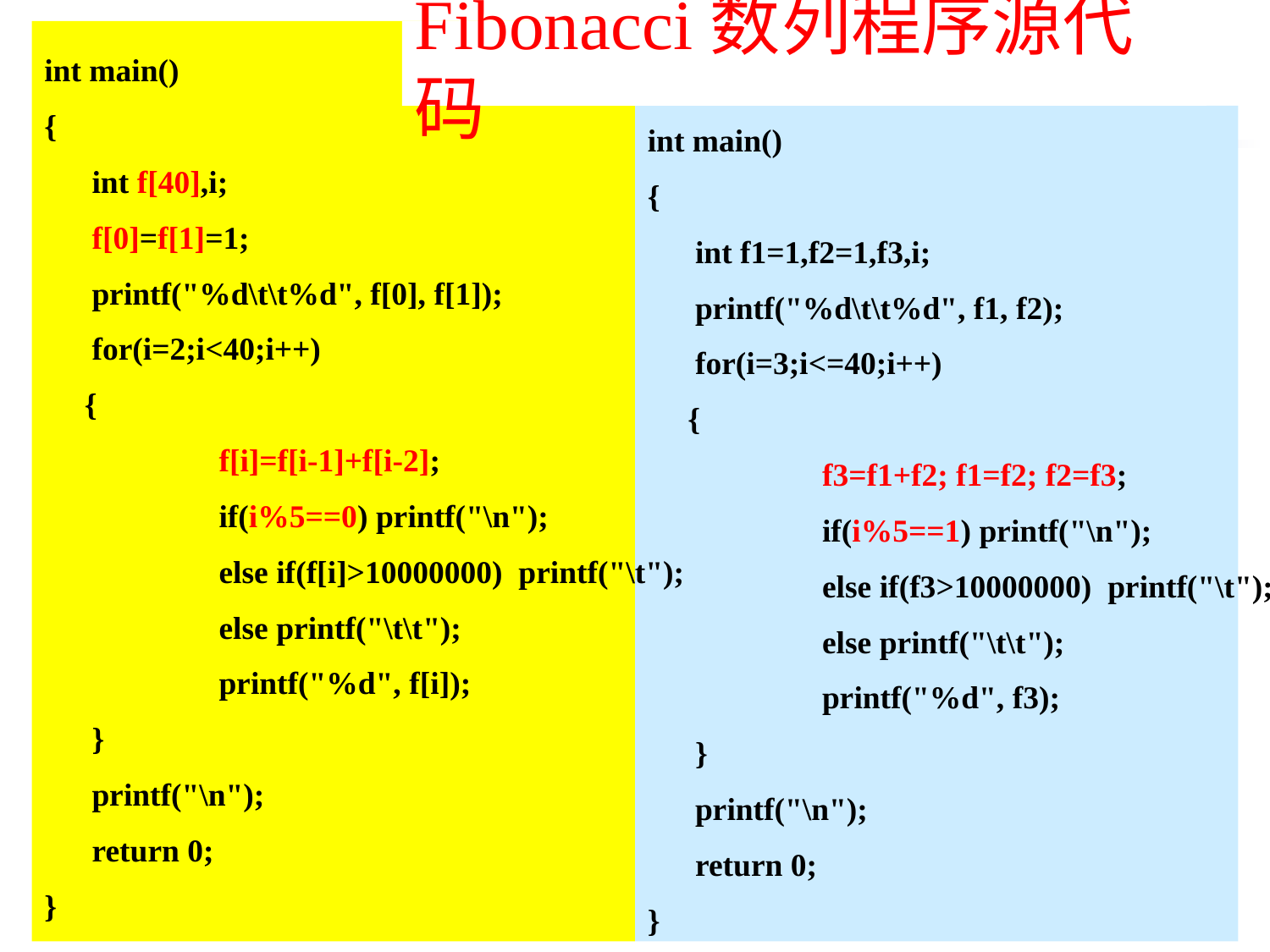

int main()
{
  	int f[40],i;
	f[0]=f[1]=1;
  	printf("%d\t\t%d", f[0], f[1]);
  	for(i=2;i<40;i++)
     {
		f[i]=f[i-1]+f[i-2];
		if(i%5==0) printf("\n");
		else if(f[i]>10000000)  printf("\t");
		else printf("\t\t");
     		printf("%d", f[i]);
  	}
	printf("\n");
	return 0;
}
Fibonacci数列程序源代码
int main()
{
  	int f1=1,f2=1,f3,i;
  	printf("%d\t\t%d", f1, f2);
  	for(i=3;i<=40;i++)
     {
		f3=f1+f2; f1=f2; f2=f3;
		if(i%5==1) printf("\n");
		else if(f3>10000000)  printf("\t");
		else printf("\t\t");
     		printf("%d", f3);
  	}
	printf("\n");
	return 0;
}
2023/11/6
王化雨 whuayu000@163.com 13306442222
30/35